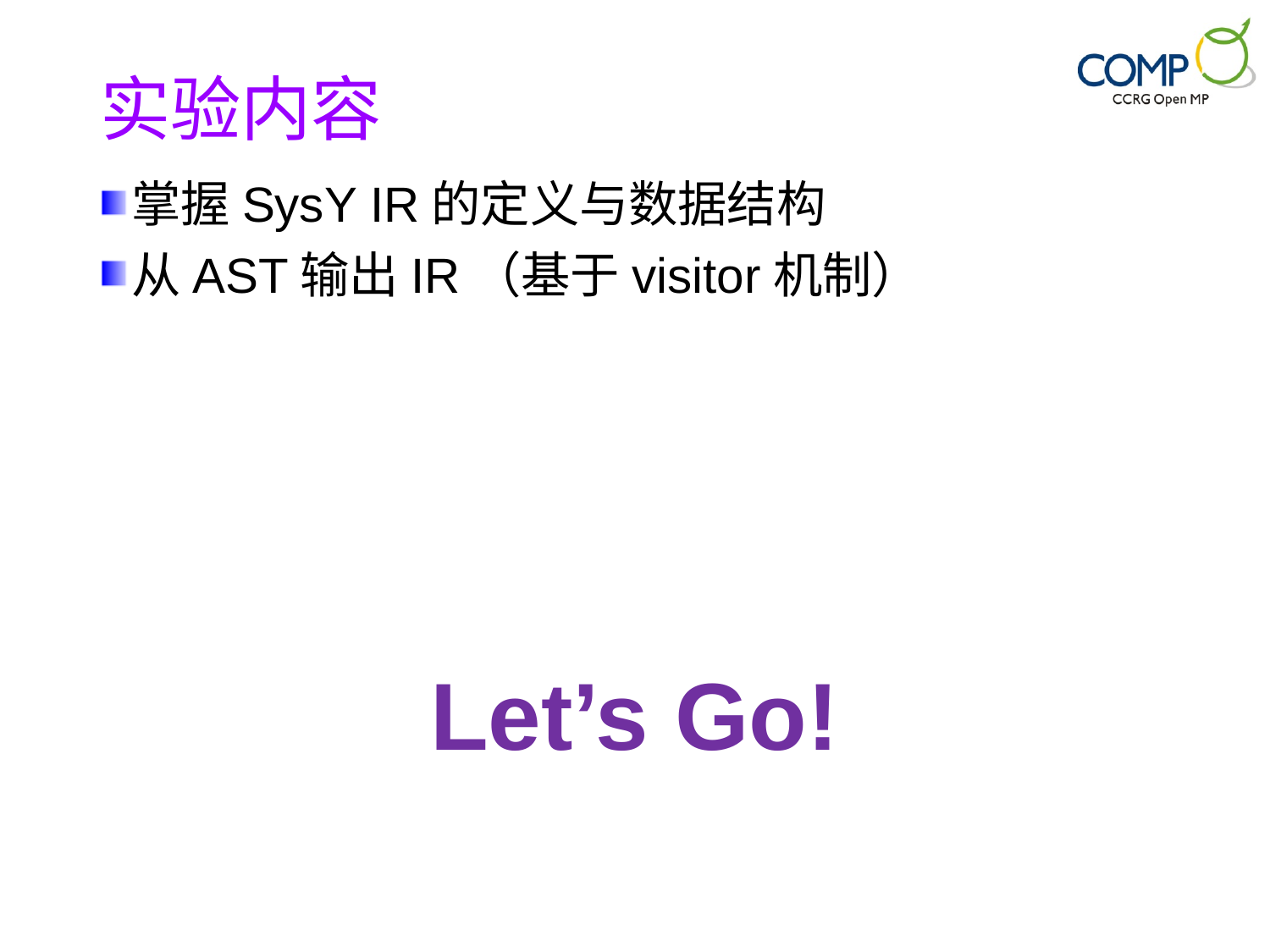

# 实验内容
掌握SysY IR的定义与数据结构
从AST输出IR（基于visitor机制）
Let’s Go!